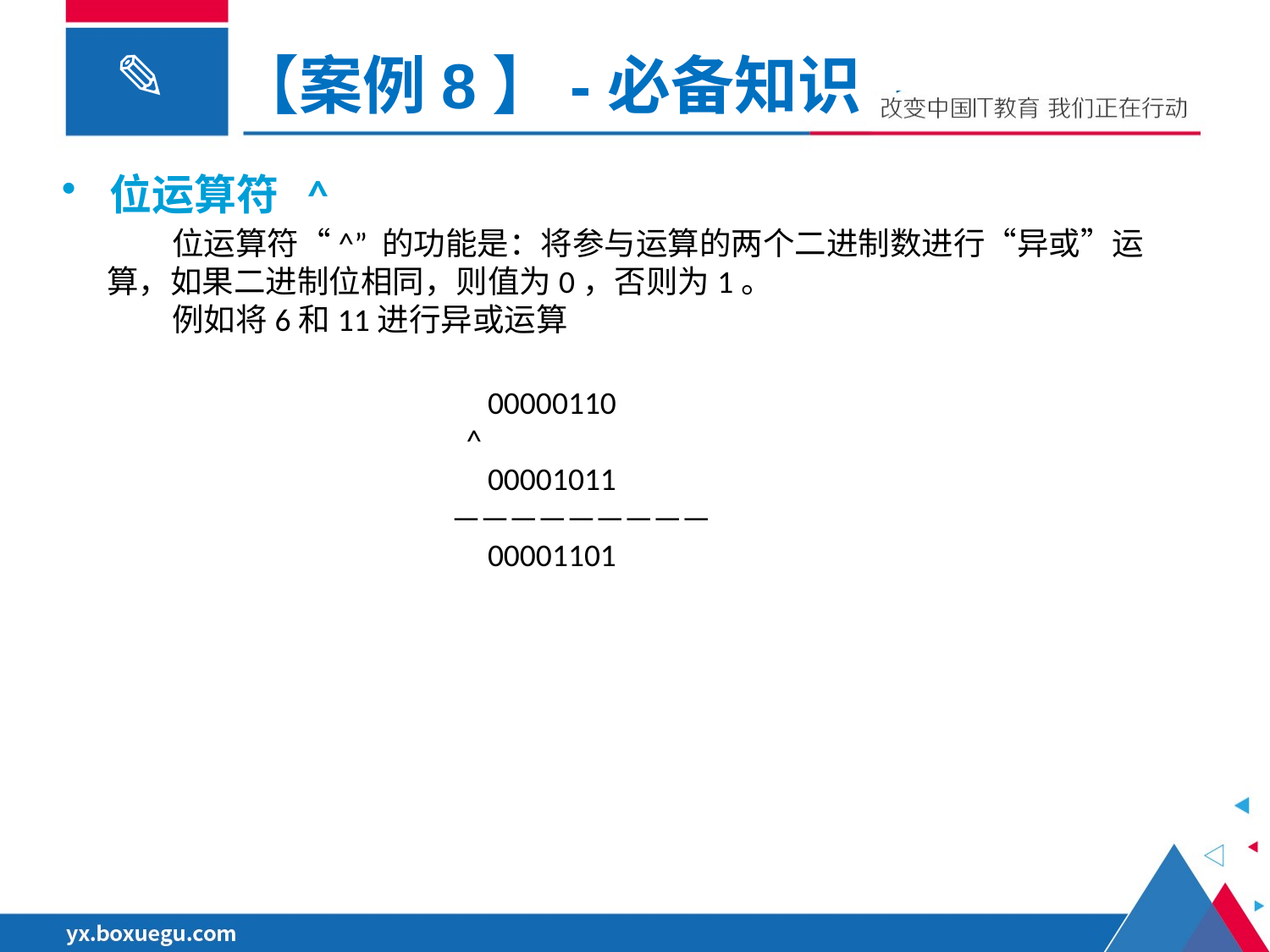

【案例8】-必备知识
位运算符  ^
位运算符“^” 的功能是：将参与运算的两个二进制数进行“异或”运算，如果二进制位相同，则值为0，否则为1。
例如将6和11进行异或运算
     00000110
  ^
     00001011
—————————
     00001101